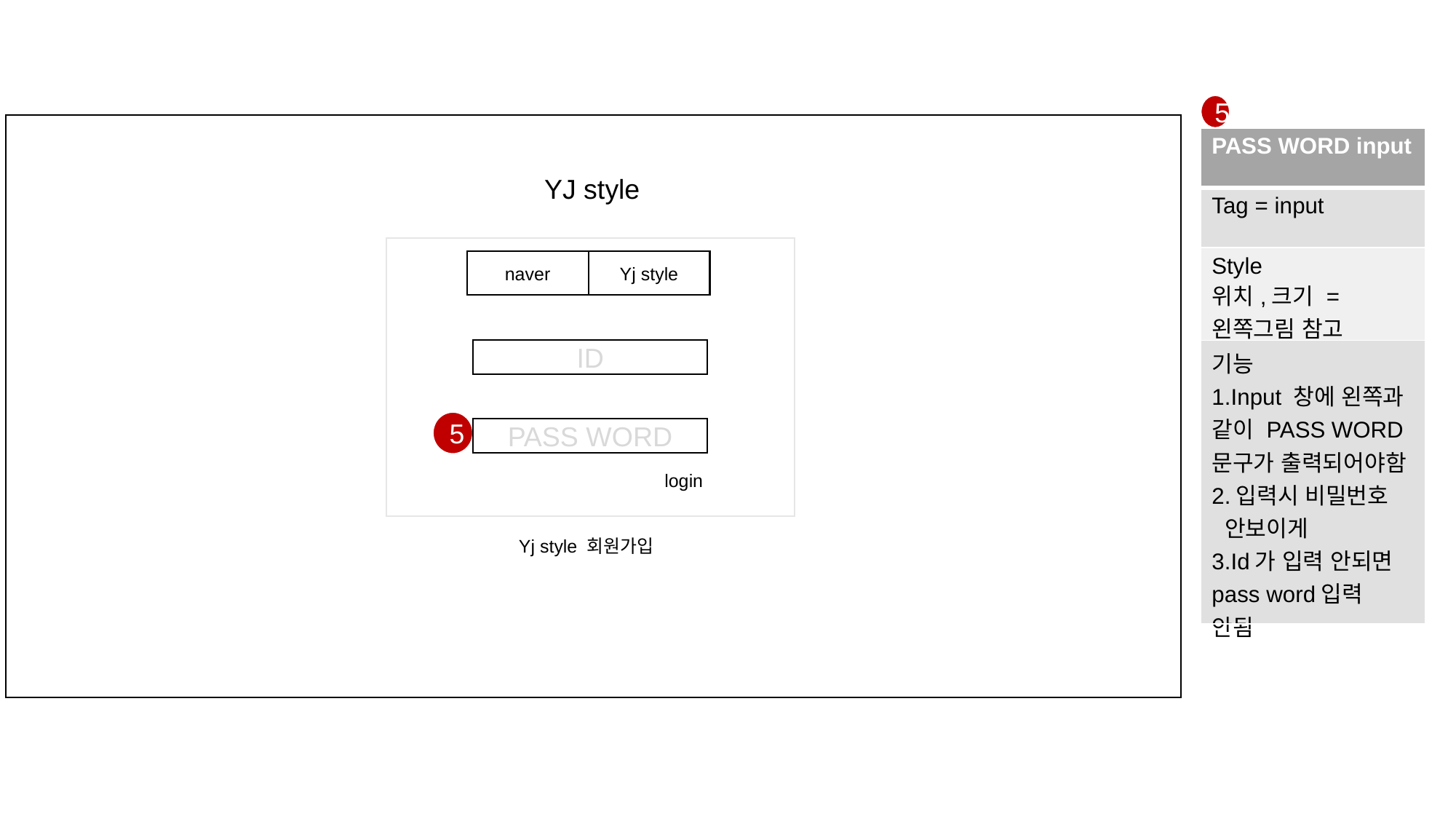

5

| PASS WORD input |
| --- |
| Tag = input |
| Style 위치,크기 = 왼쪽그림 참고 |
| 기능 1.Input 창에 왼쪽과 같이 PASS WORD문구가 출력되어야함 2.입력시 비밀번호 안보이게 3.Id가 입력 안되면 pass word입력 안됨 |
 YJ style

naver
Yj style
ID
5
PASS WORD
login
Yj style 회원가입